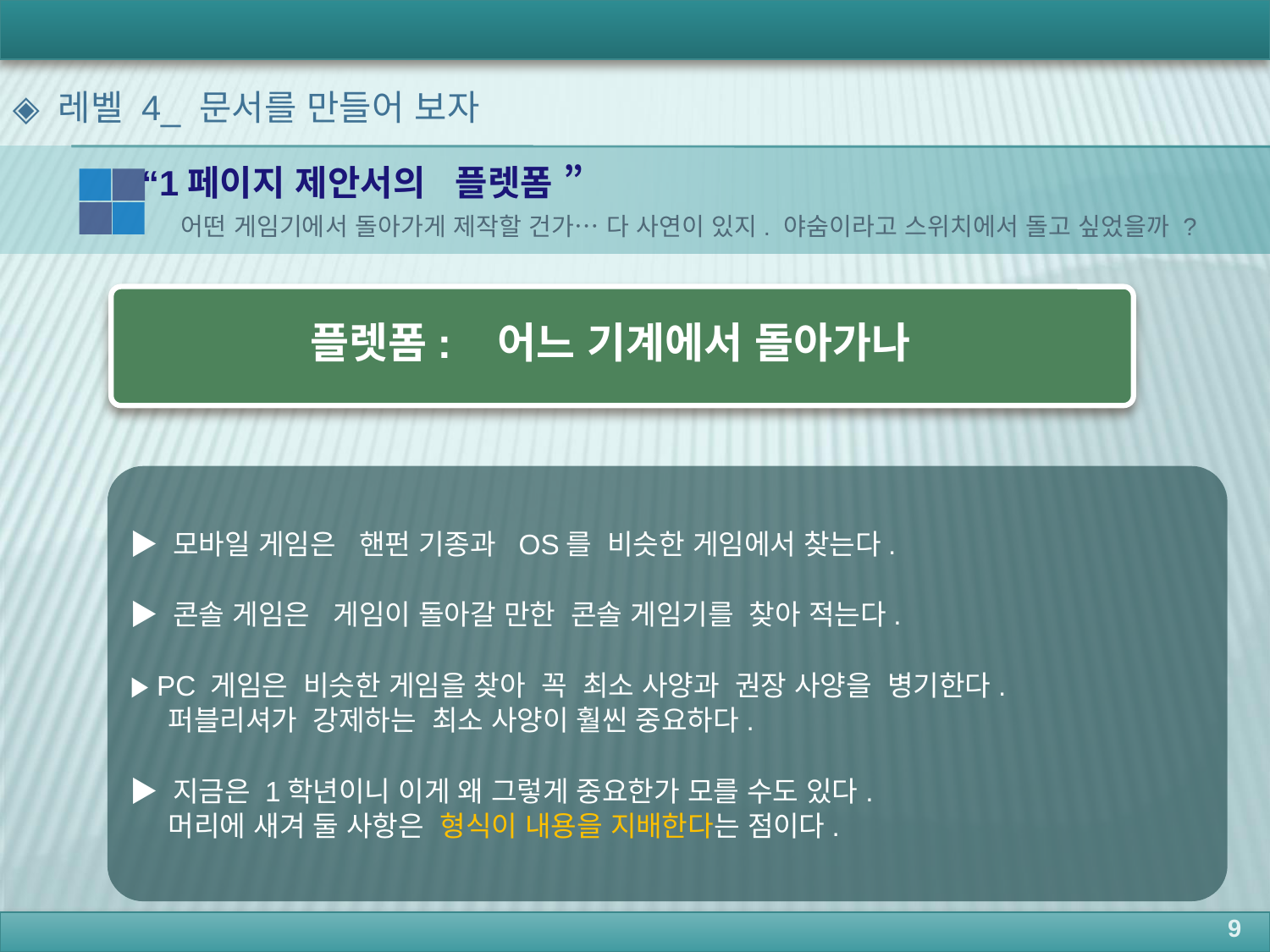

◈ 레벨 4_ 문서를 만들어 보자

“1페이지 제안서의   플렛폼 ”

어떤 게임기에서 돌아가게 제작할 건가… 다 사연이 있지. 야숨이라고 스위치에서 돌고 싶었을까 ?
플렛폼:   어느 기계에서 돌아가나
▶ 모바일 게임은   핸펀 기종과  OS를  비슷한 게임에서 찾는다.

▶ 콘솔 게임은   게임이 돌아갈 만한  콘솔 게임기를  찾아 적는다.

▶ PC 게임은  비슷한 게임을 찾아  꼭  최소 사양과  권장 사양을  병기한다.
    퍼블리셔가  강제하는  최소 사양이 훨씬 중요하다.

▶ 지금은 1학년이니 이게 왜 그렇게 중요한가 모를 수도 있다.
    머리에 새겨 둘 사항은  형식이 내용을 지배한다는 점이다.
9